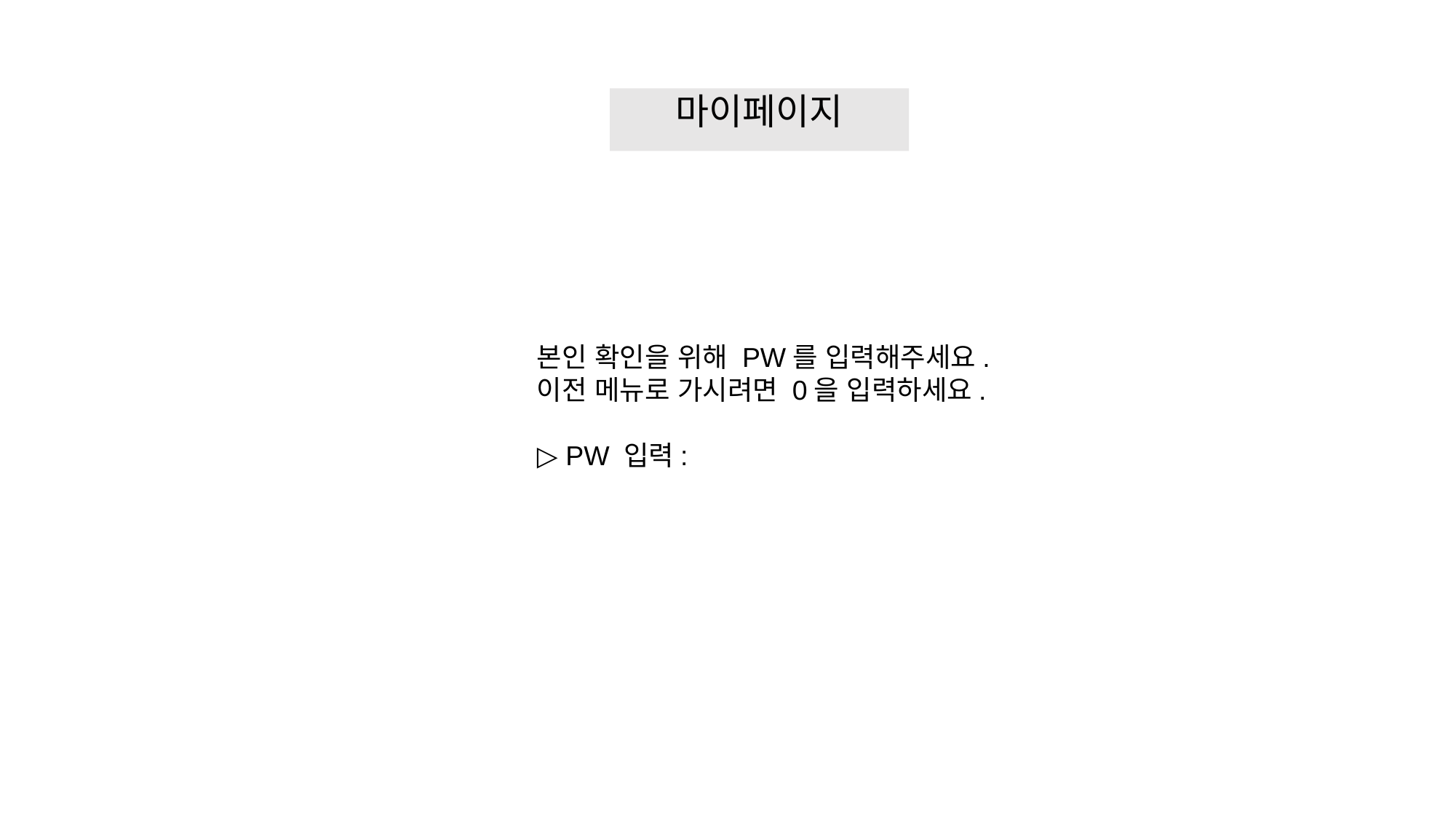

정보 조회 수정 탈퇴 전에 ID PW 재확인
마이페이지
본인 확인을 위해 PW를 입력해주세요.
이전 메뉴로 가시려면 0을 입력하세요.

▷ PW 입력: